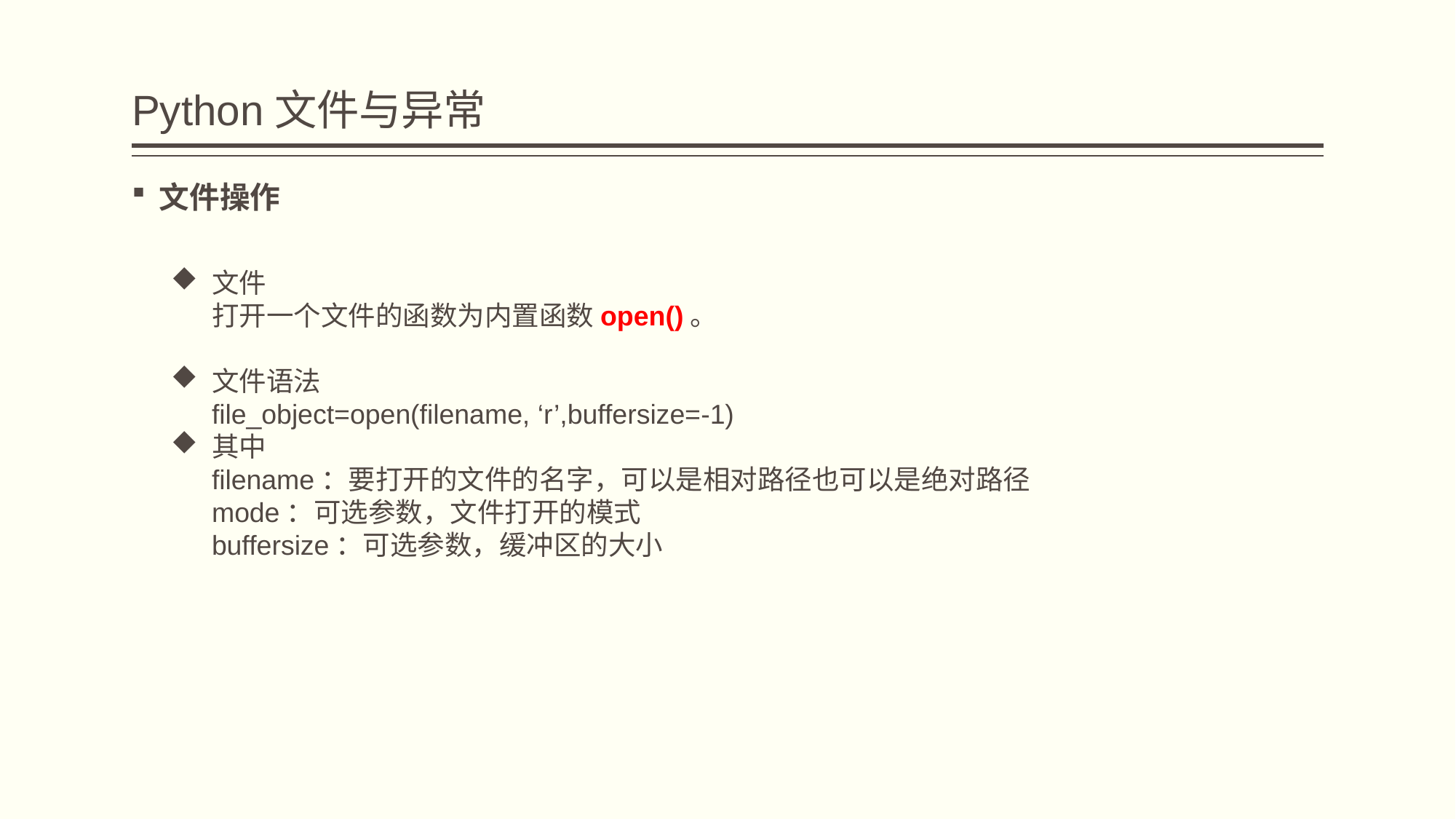

# Python文件与异常
文件操作
文件
打开一个文件的函数为内置函数open()。

文件语法
file_object=open(filename, ‘r’,buffersize=-1)
其中
filename：要打开的文件的名字，可以是相对路径也可以是绝对路径
mode：可选参数，文件打开的模式
buffersize：可选参数，缓冲区的大小